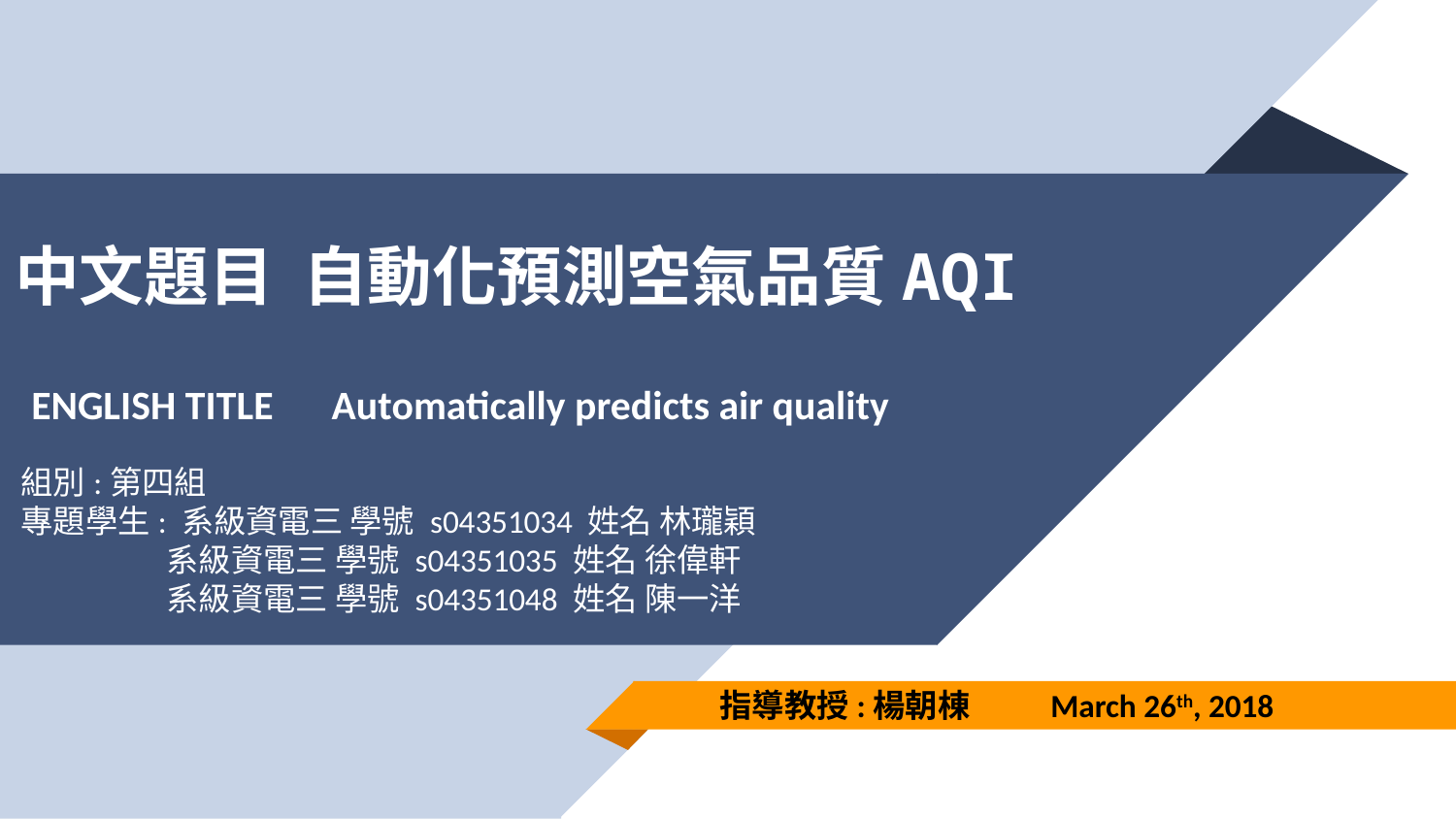

# 中文題目  自動化預測空氣品質AQI
ENGLISH TITLE	 Automatically predicts air quality
組別:第四組
專題學生: 系級資電三 學號 s04351034 姓名 林瓏穎
	系級資電三 學號 s04351035 姓名 徐偉軒
	系級資電三 學號 s04351048 姓名 陳一洋
指導教授:楊朝棟          March 26th, 2018